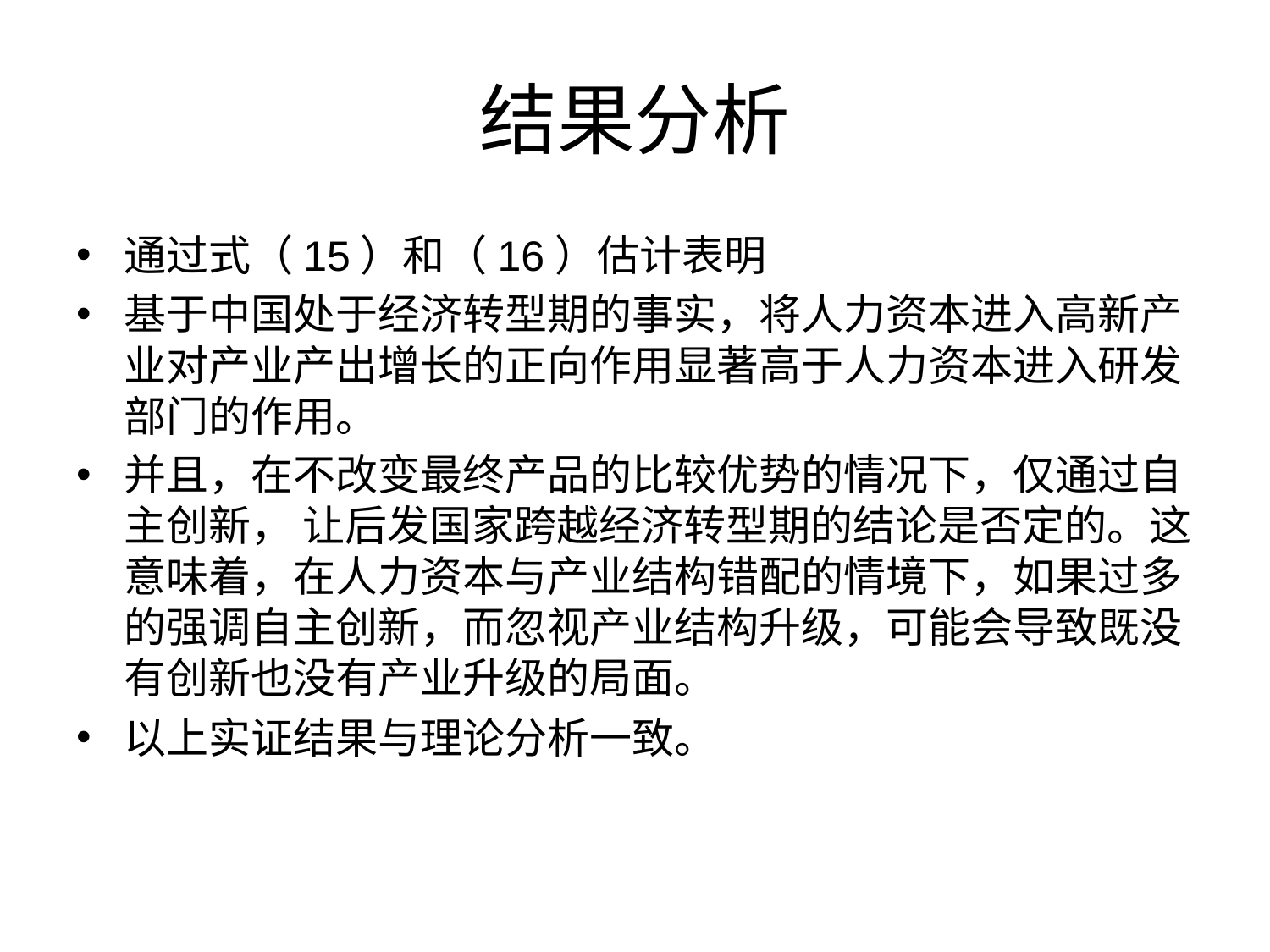

# 结果分析
通过式（15）和（16）估计表明
基于中国处于经济转型期的事实，将人力资本进入高新产业对产业产出增长的正向作用显著高于人力资本进入研发部门的作用。
并且，在不改变最终产品的比较优势的情况下，仅通过自主创新， 让后发国家跨越经济转型期的结论是否定的。这意味着，在人力资本与产业结构错配的情境下，如果过多的强调自主创新，而忽视产业结构升级，可能会导致既没有创新也没有产业升级的局面。
以上实证结果与理论分析一致。